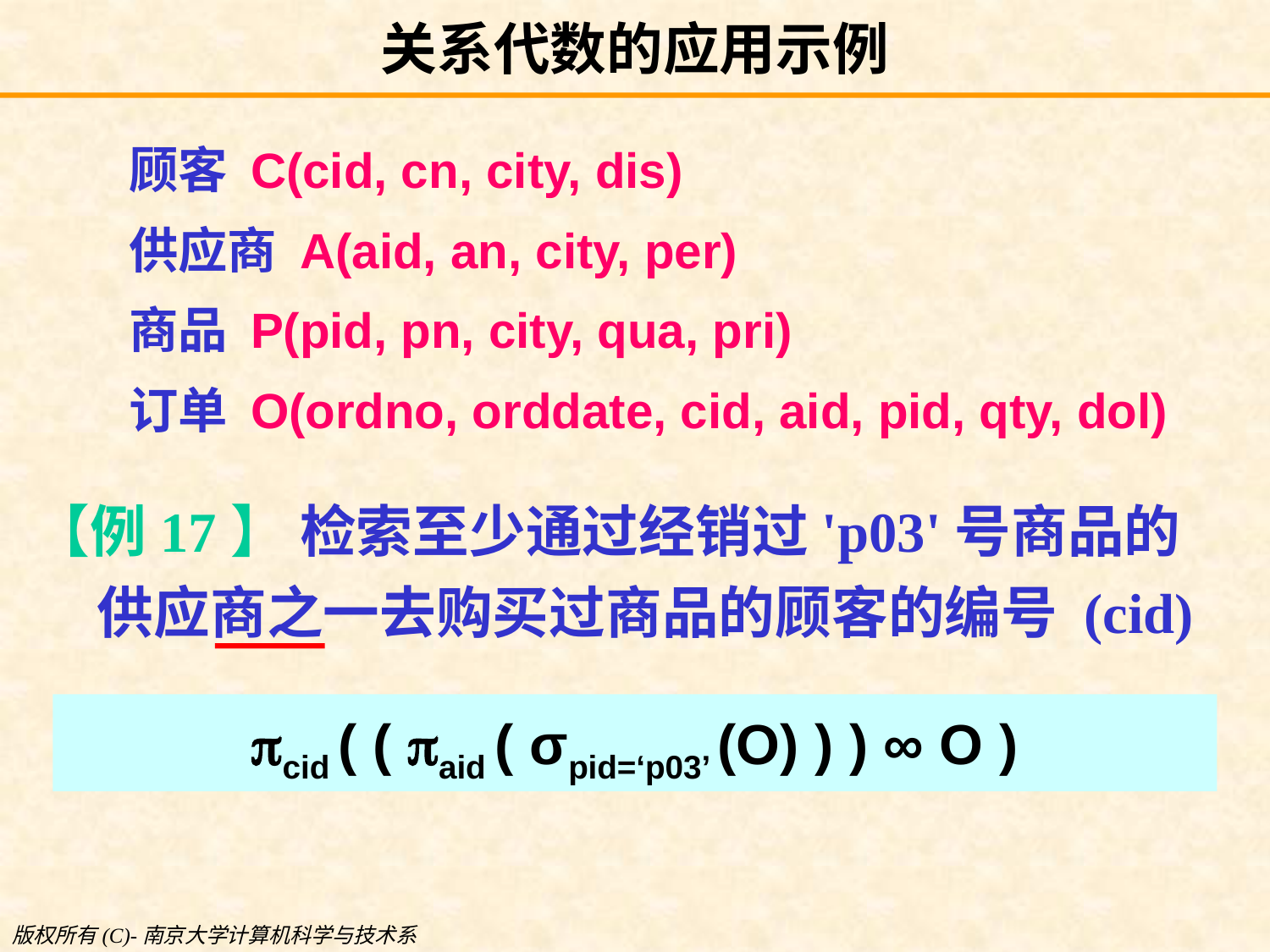

201
# 关系代数的应用示例
顾客 C(cid, cn, city, dis)
供应商 A(aid, an, city, per)
商品 P(pid, pn, city, qua, pri)
订单 O(ordno, orddate, cid, aid, pid, qty, dol)
【例17】 检索至少通过经销过'p03'号商品的供应商之一去购买过商品的顾客的编号 (cid)

πcid ( ( πaid ( σpid=‘p03’ (O) ) ) ∞ O )
版权所有(C)-南京大学计算机科学与技术系